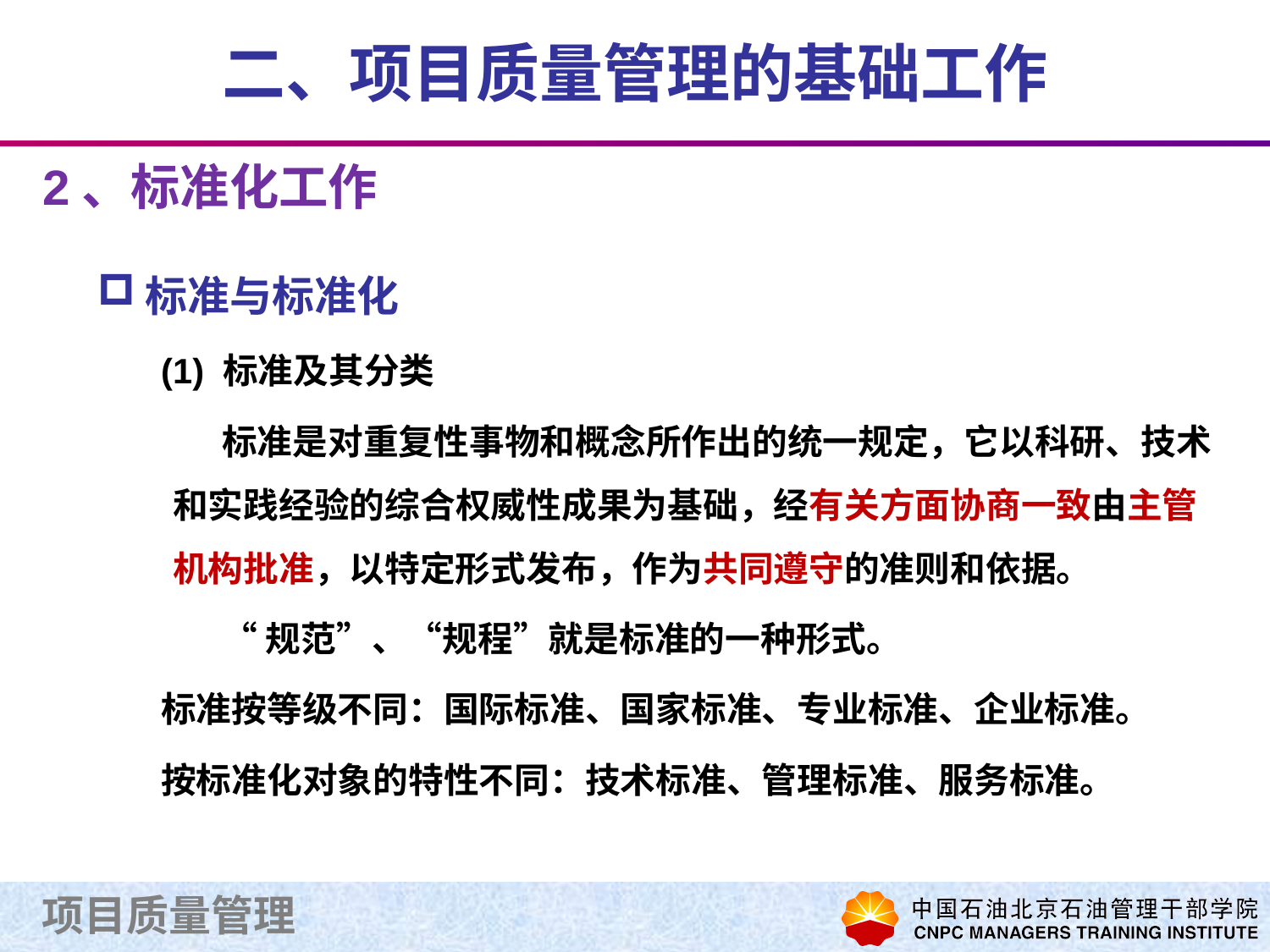

二、项目质量管理的基础工作
2、标准化工作
标准与标准化
(1) 标准及其分类
标准是对重复性事物和概念所作出的统一规定，它以科研、技术和实践经验的综合权威性成果为基础，经有关方面协商一致由主管机构批准，以特定形式发布，作为共同遵守的准则和依据。
“规范”、“规程”就是标准的一种形式。
标准按等级不同：国际标准、国家标准、专业标准、企业标准。
按标准化对象的特性不同：技术标准、管理标准、服务标准。